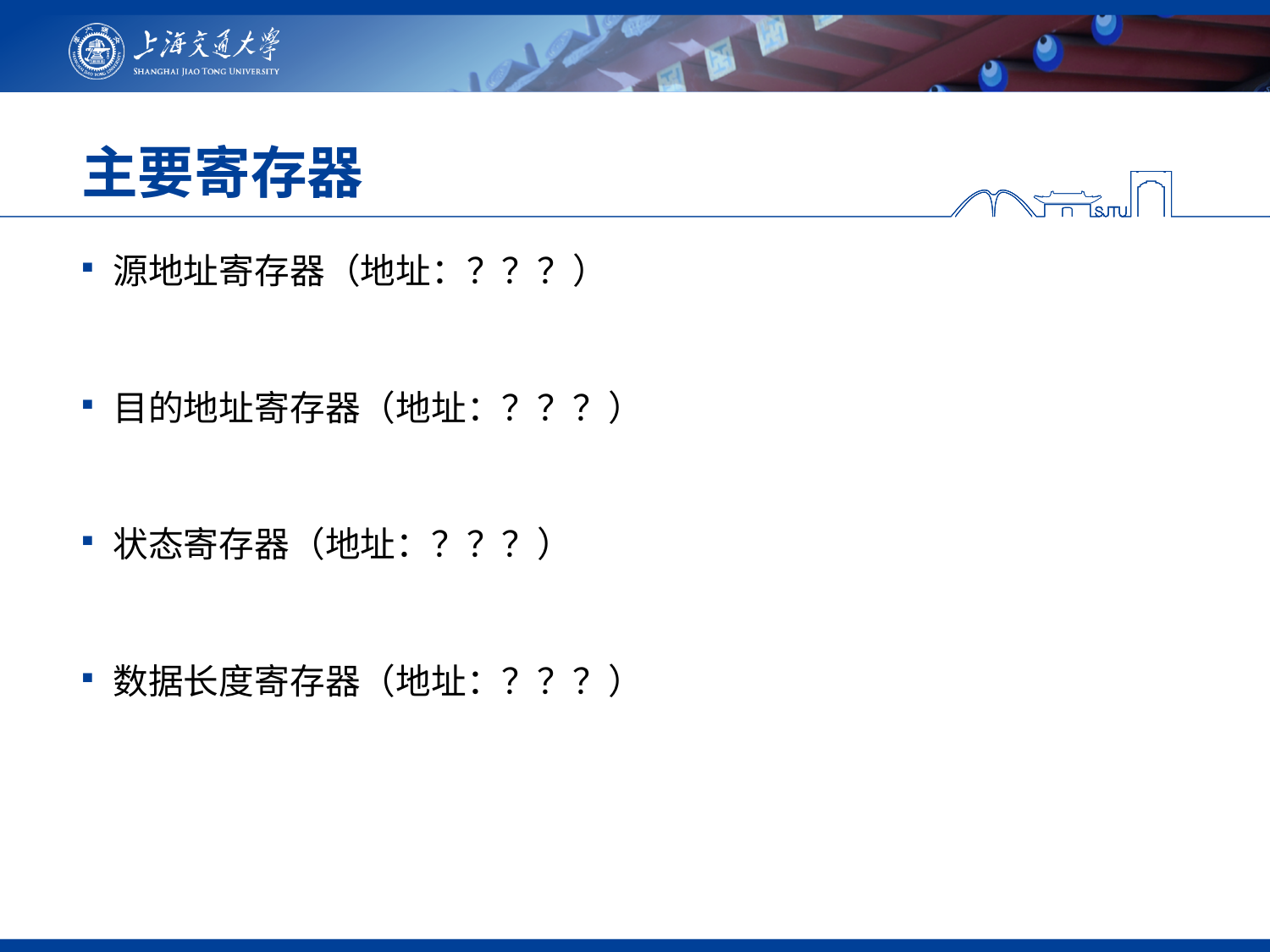

# 主要寄存器
源地址寄存器（地址：？？？）

目的地址寄存器（地址：？？？）

状态寄存器（地址：？？？）

数据长度寄存器（地址：？？？）